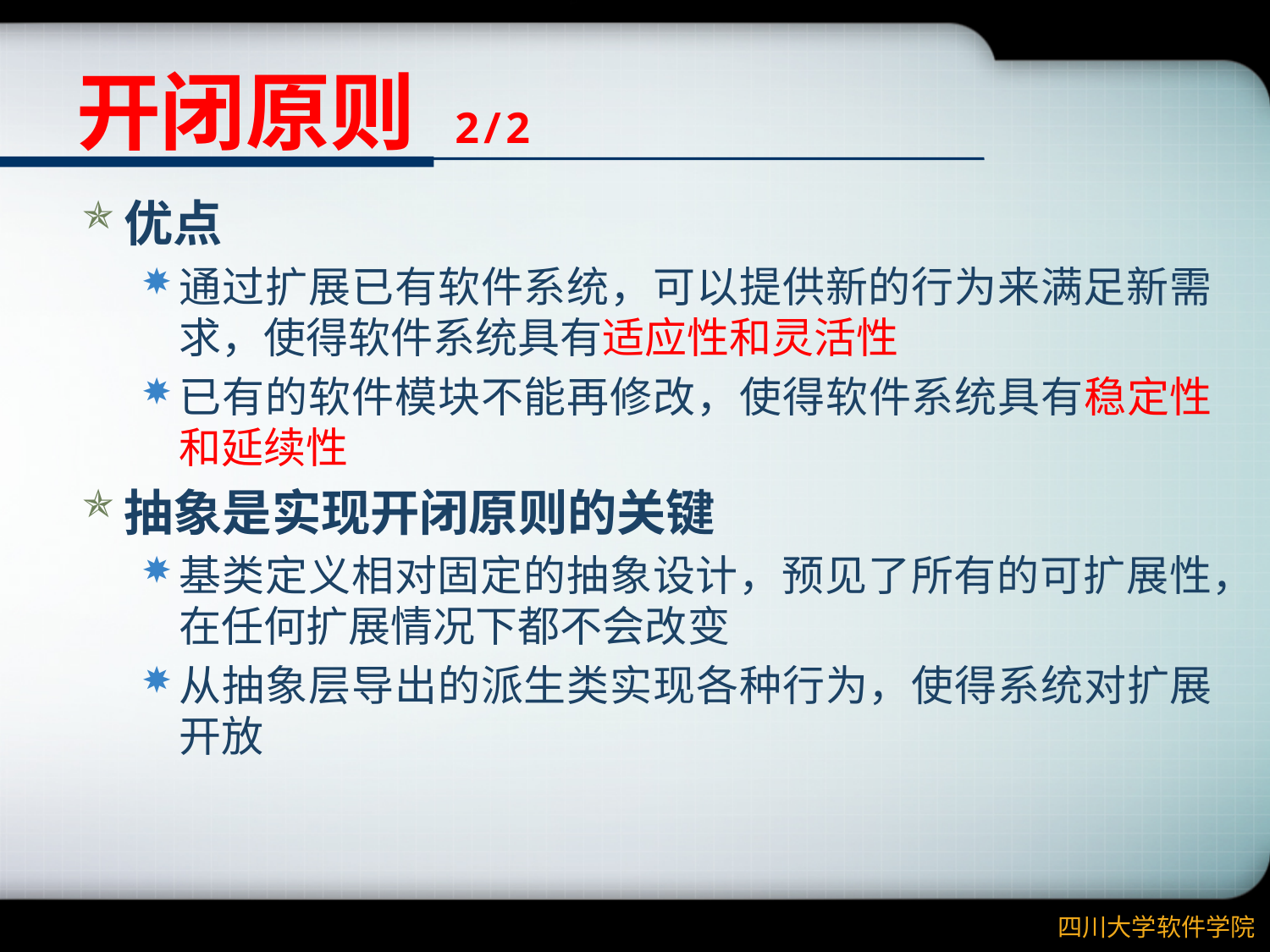

# 开闭原则 2/2
优点
通过扩展已有软件系统，可以提供新的行为来满足新需求，使得软件系统具有适应性和灵活性
已有的软件模块不能再修改，使得软件系统具有稳定性和延续性
抽象是实现开闭原则的关键
基类定义相对固定的抽象设计，预见了所有的可扩展性，在任何扩展情况下都不会改变
从抽象层导出的派生类实现各种行为，使得系统对扩展开放